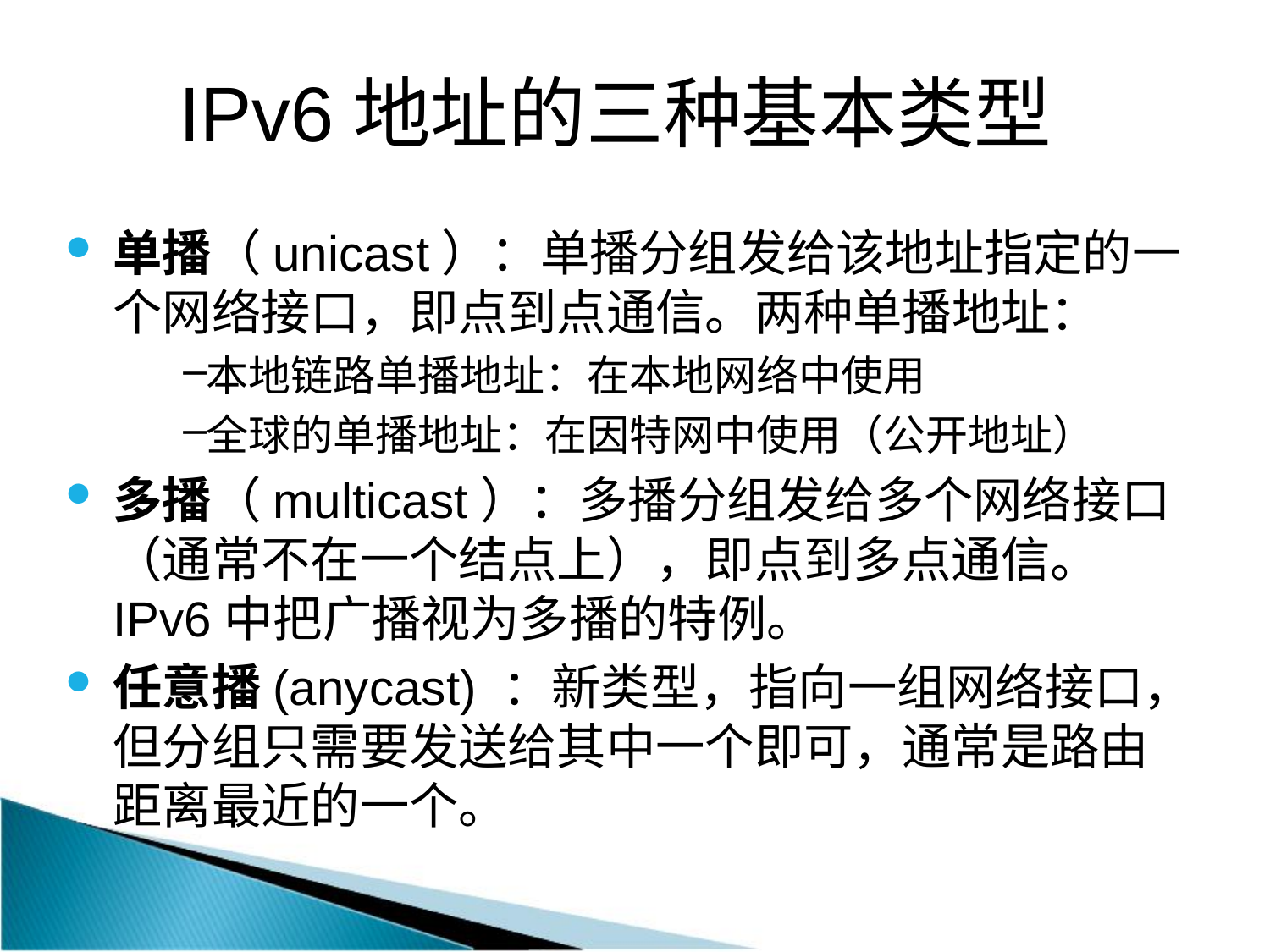

# IPv6地址的三种基本类型
单播（unicast）：单播分组发给该地址指定的一个网络接口，即点到点通信。两种单播地址：
本地链路单播地址：在本地网络中使用
全球的单播地址：在因特网中使用（公开地址）
多播（multicast）：多播分组发给多个网络接口（通常不在一个结点上），即点到多点通信。  IPv6中把广播视为多播的特例。
任意播(anycast) ：新类型，指向一组网络接口，但分组只需要发送给其中一个即可，通常是路由距离最近的一个。